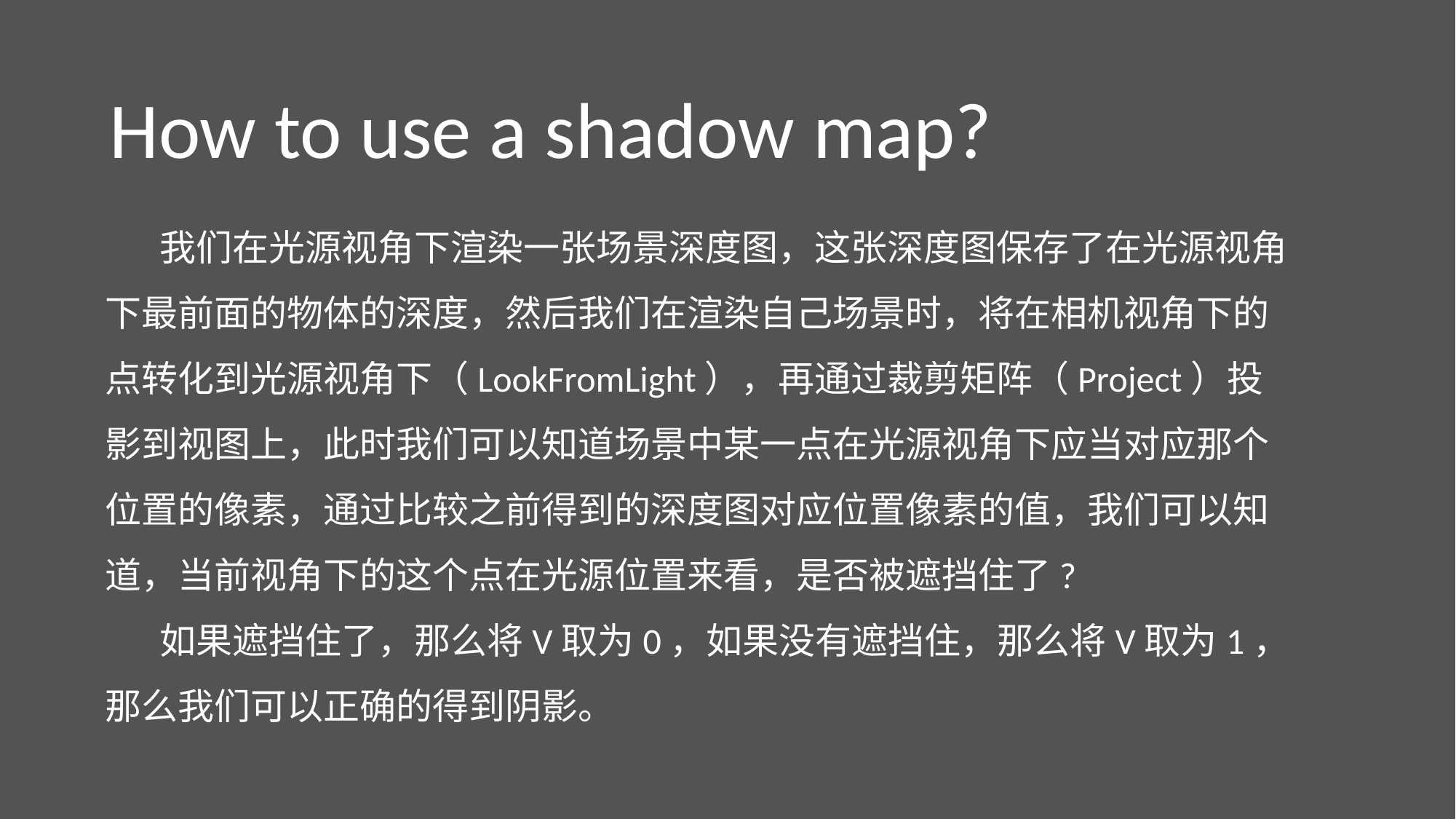

# How to use a shadow map?
我们在光源视角下渲染一张场景深度图，这张深度图保存了在光源视角下最前面的物体的深度，然后我们在渲染自己场景时，将在相机视角下的点转化到光源视角下（LookFromLight），再通过裁剪矩阵（Project）投影到视图上，此时我们可以知道场景中某一点在光源视角下应当对应那个位置的像素，通过比较之前得到的深度图对应位置像素的值，我们可以知道，当前视角下的这个点在光源位置来看，是否被遮挡住了?
如果遮挡住了，那么将V取为0，如果没有遮挡住，那么将V取为1，那么我们可以正确的得到阴影。